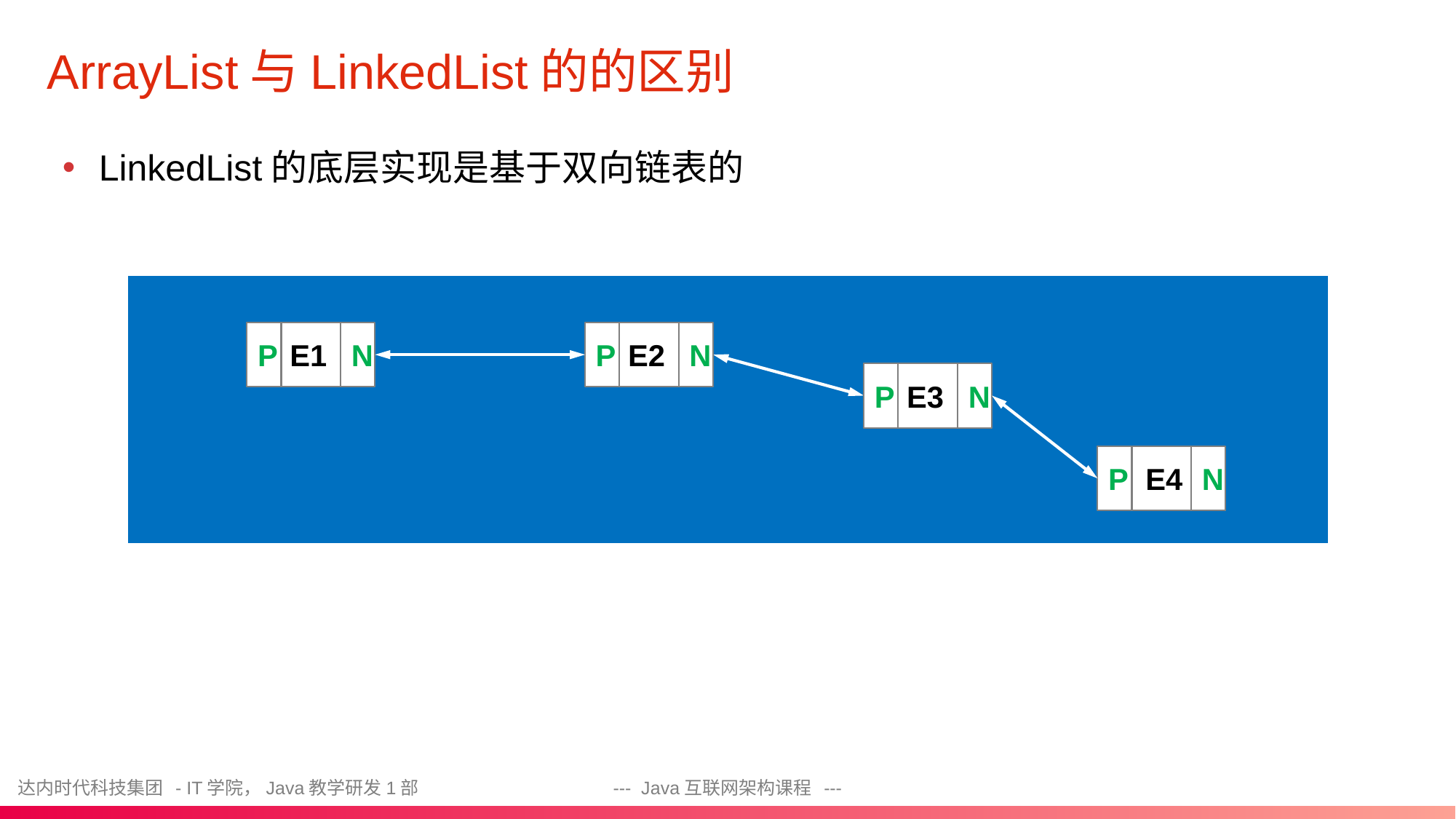

# ArrayList与LinkedList的的区别
LinkedList的底层实现是基于双向链表的

P
E1
N
P
E2
N
P
E3
N
P
E4
N